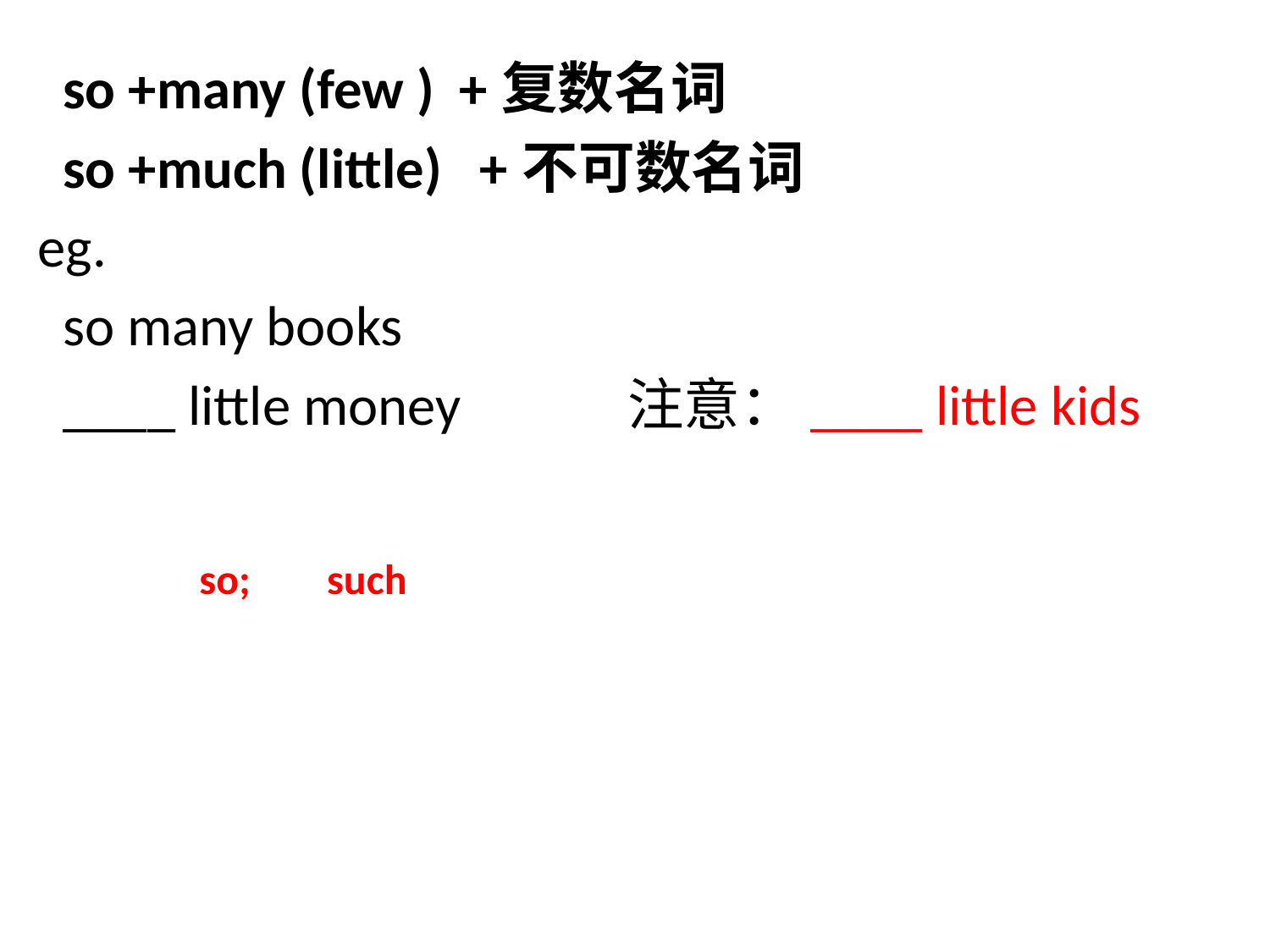

so +many (few )  +复数名词
  so +much (little)   +不可数名词
eg.
  so many books
  ____ little money            注意：____ little kids
so;        such